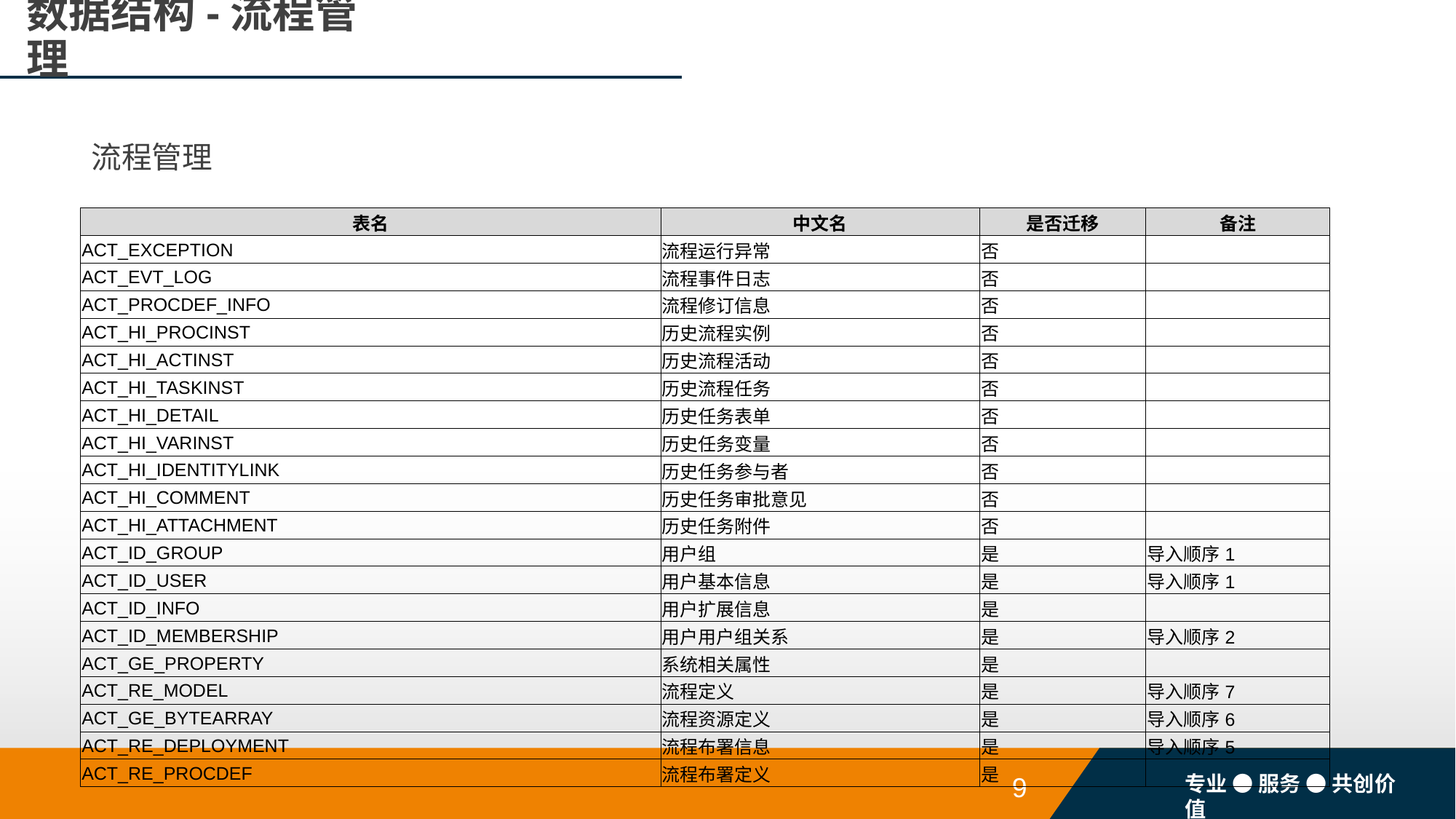

# 数据结构-流程管理
流程管理
| 表名 | 中文名 | 是否迁移 | 备注 |
| --- | --- | --- | --- |
| ACT\_EXCEPTION | 流程运行异常 | 否 |  |
| ACT\_EVT\_LOG | 流程事件日志 | 否 |  |
| ACT\_PROCDEF\_INFO | 流程修订信息 | 否 |  |
| ACT\_HI\_PROCINST | 历史流程实例 | 否 |  |
| ACT\_HI\_ACTINST | 历史流程活动 | 否 |  |
| ACT\_HI\_TASKINST | 历史流程任务 | 否 |  |
| ACT\_HI\_DETAIL | 历史任务表单 | 否 |  |
| ACT\_HI\_VARINST | 历史任务变量 | 否 |  |
| ACT\_HI\_IDENTITYLINK | 历史任务参与者 | 否 |  |
| ACT\_HI\_COMMENT | 历史任务审批意见 | 否 |  |
| ACT\_HI\_ATTACHMENT | 历史任务附件 | 否 |  |
| ACT\_ID\_GROUP | 用户组 | 是 | 导入顺序1 |
| ACT\_ID\_USER | 用户基本信息 | 是 | 导入顺序1 |
| ACT\_ID\_INFO | 用户扩展信息 | 是 |  |
| ACT\_ID\_MEMBERSHIP | 用户用户组关系 | 是 | 导入顺序2 |
| ACT\_GE\_PROPERTY | 系统相关属性 | 是 |  |
| ACT\_RE\_MODEL | 流程定义 | 是 | 导入顺序7 |
| ACT\_GE\_BYTEARRAY | 流程资源定义 | 是 | 导入顺序6 |
| ACT\_RE\_DEPLOYMENT | 流程布署信息 | 是 | 导入顺序5 |
| ACT\_RE\_PROCDEF | 流程布署定义 | 是 |  |